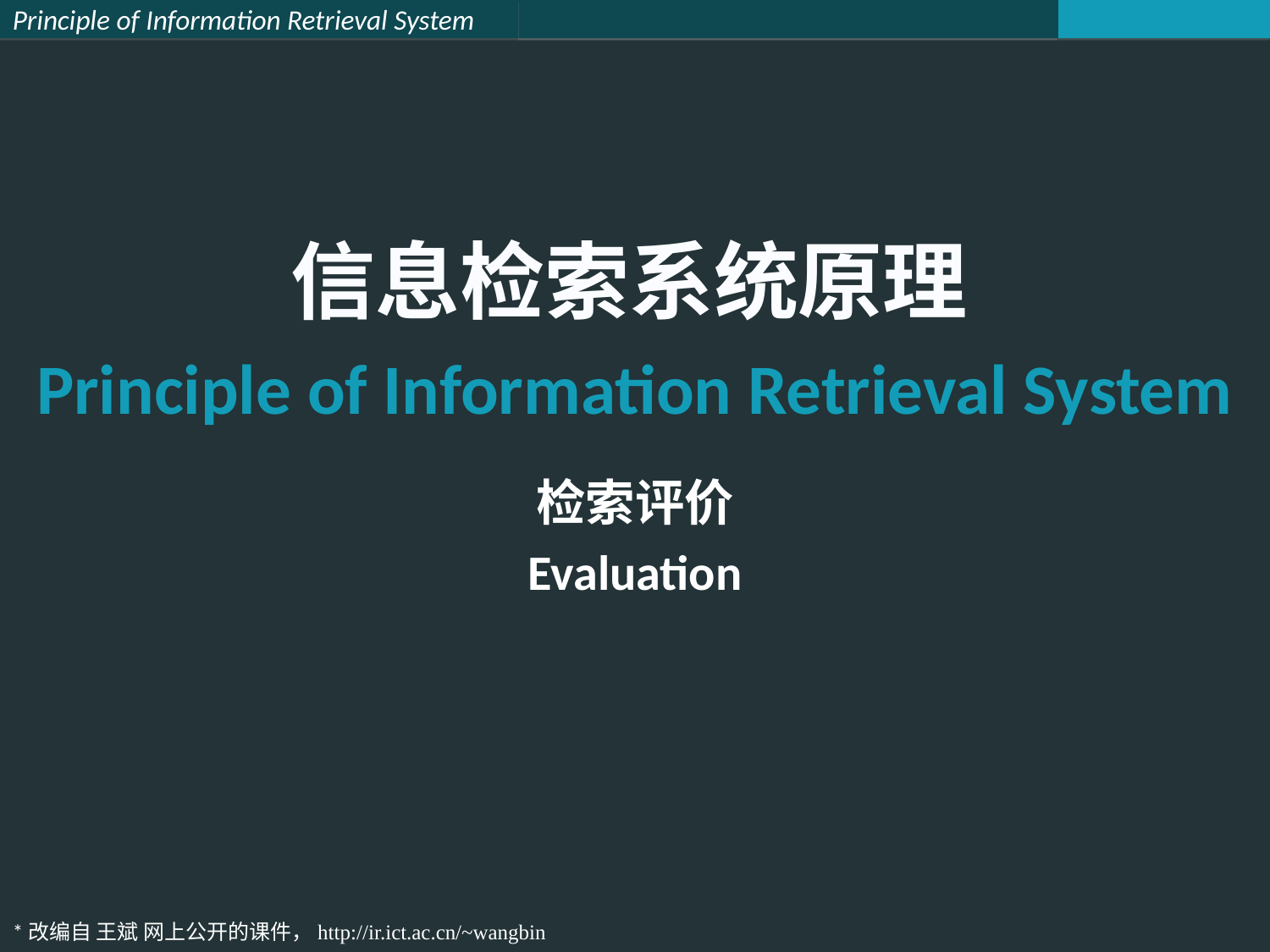

Principle of Information Retrieval System
检索评价
Evaluation

*改编自 王斌 网上公开的课件，http://ir.ict.ac.cn/~wangbin